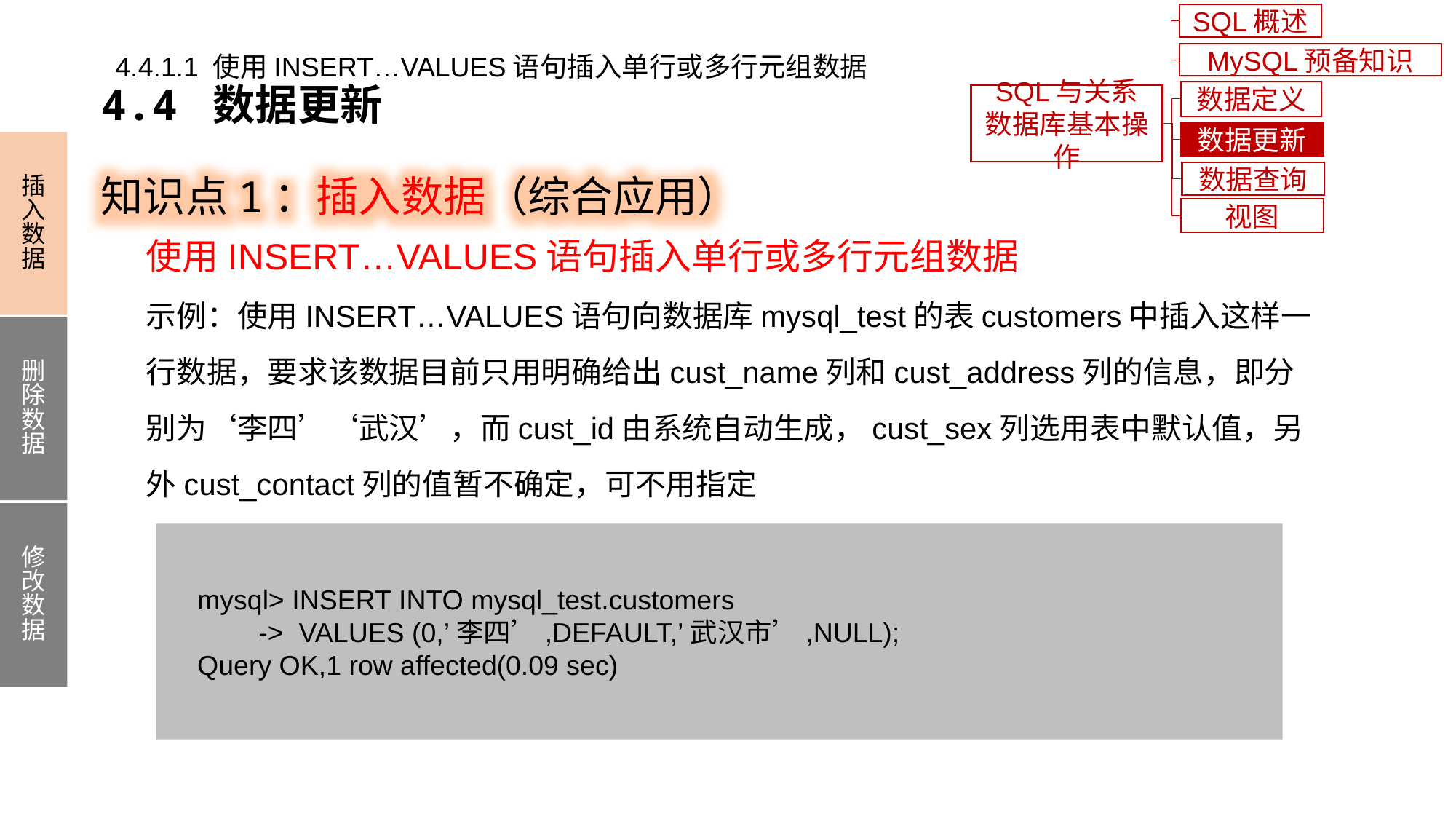

SQL概述
4.4.1.1 使用INSERT…VALUES语句插入单行或多行元组数据
MySQL预备知识
4.4 数据更新
数据定义
SQL与关系数据库基本操作
数据更新
知识点1：插入数据（综合应用）
插入数据
删除数据
修改数据
数据查询
视图
使用INSERT…VALUES语句插入单行或多行元组数据
示例：使用INSERT…VALUES语句向数据库mysql_test的表customers中插入这样一行数据，要求该数据目前只用明确给出cust_name列和cust_address列的信息，即分别为‘李四’‘武汉’，而cust_id由系统自动生成，cust_sex列选用表中默认值，另外cust_contact列的值暂不确定，可不用指定
    mysql> INSERT INTO mysql_test.customers
            ->  VALUES (0,’李四’,DEFAULT,’武汉市’,NULL);
    Query OK,1 row affected(0.09 sec)